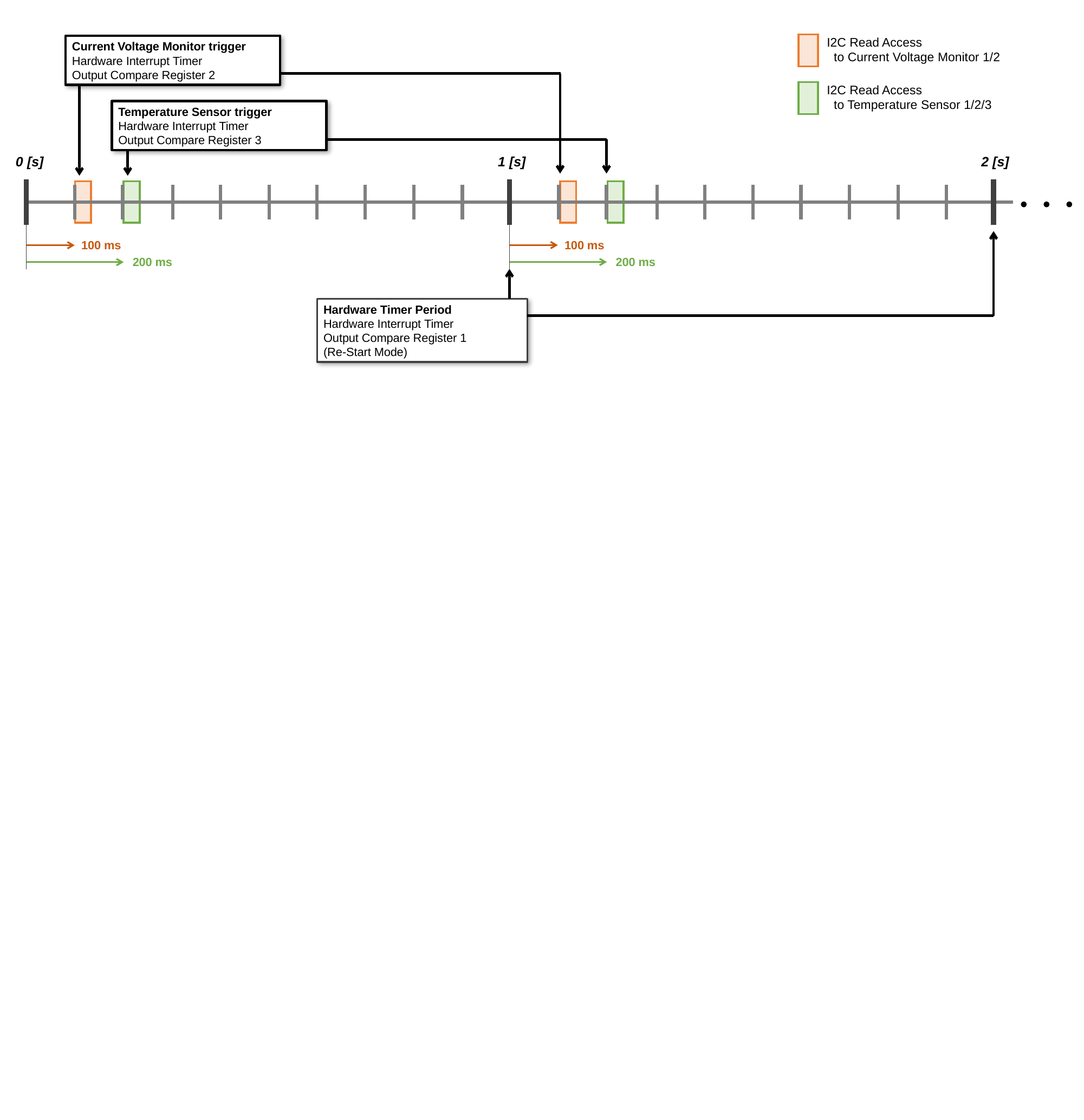

I2C Read Access
  to Current Voltage Monitor 1/2
Current Voltage Monitor trigger
Hardware Interrupt Timer
Output Compare Register 2

I2C Read Access
  to Temperature Sensor 1/2/3
Temperature Sensor trigger
Hardware Interrupt Timer
Output Compare Register 3
0 [s]
1 [s]
2 [s]

・・・
100 ms
100 ms
200 ms
200 ms
Hardware Timer Period
Hardware Interrupt Timer
Output Compare Register 1
(Re-Start Mode)